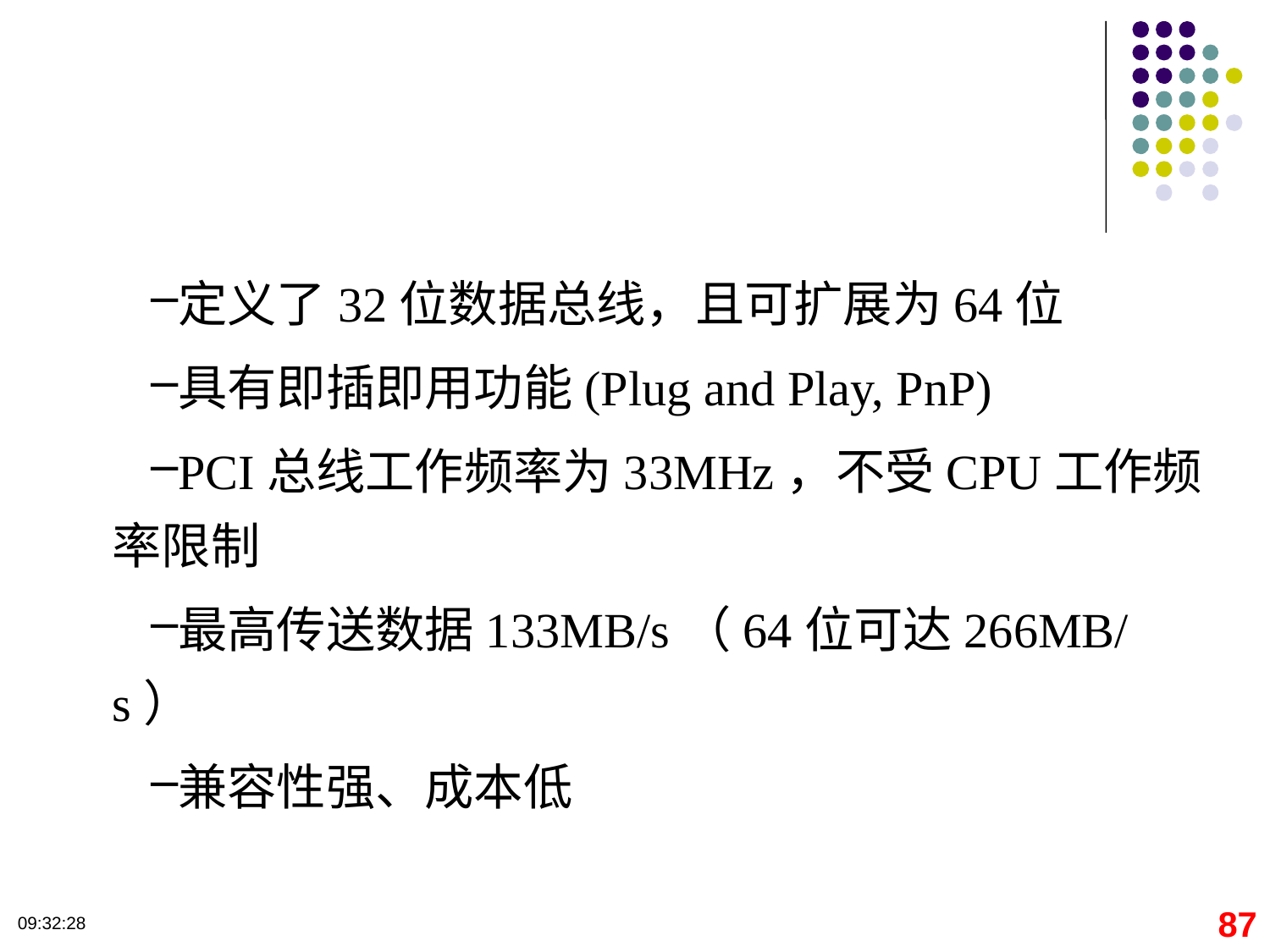

定义了32位数据总线，且可扩展为64位
具有即插即用功能(Plug and Play, PnP)
PCI总线工作频率为33MHz，不受CPU工作频率限制
最高传送数据133MB/s（64位可达266MB/s）
兼容性强、成本低
87
09:32:28